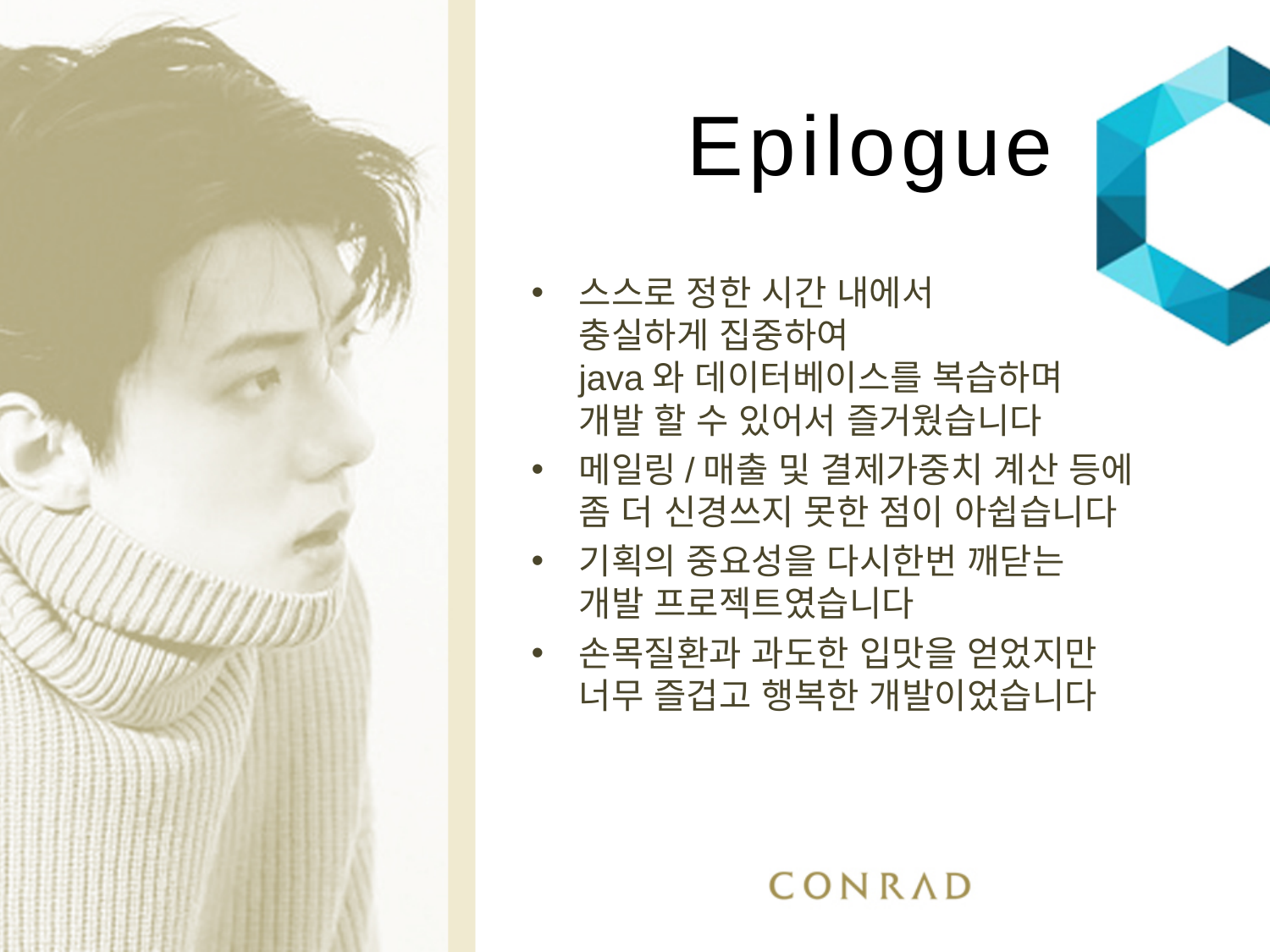

Epilogue
스스로 정한 시간 내에서
충실하게 집중하여
java와 데이터베이스를 복습하며
개발 할 수 있어서 즐거웠습니다
메일링/매출 및 결제가중치 계산 등에
좀 더 신경쓰지 못한 점이 아쉽습니다
기획의 중요성을 다시한번 깨닫는
개발 프로젝트였습니다
손목질환과 과도한 입맛을 얻었지만
너무 즐겁고 행복한 개발이었습니다